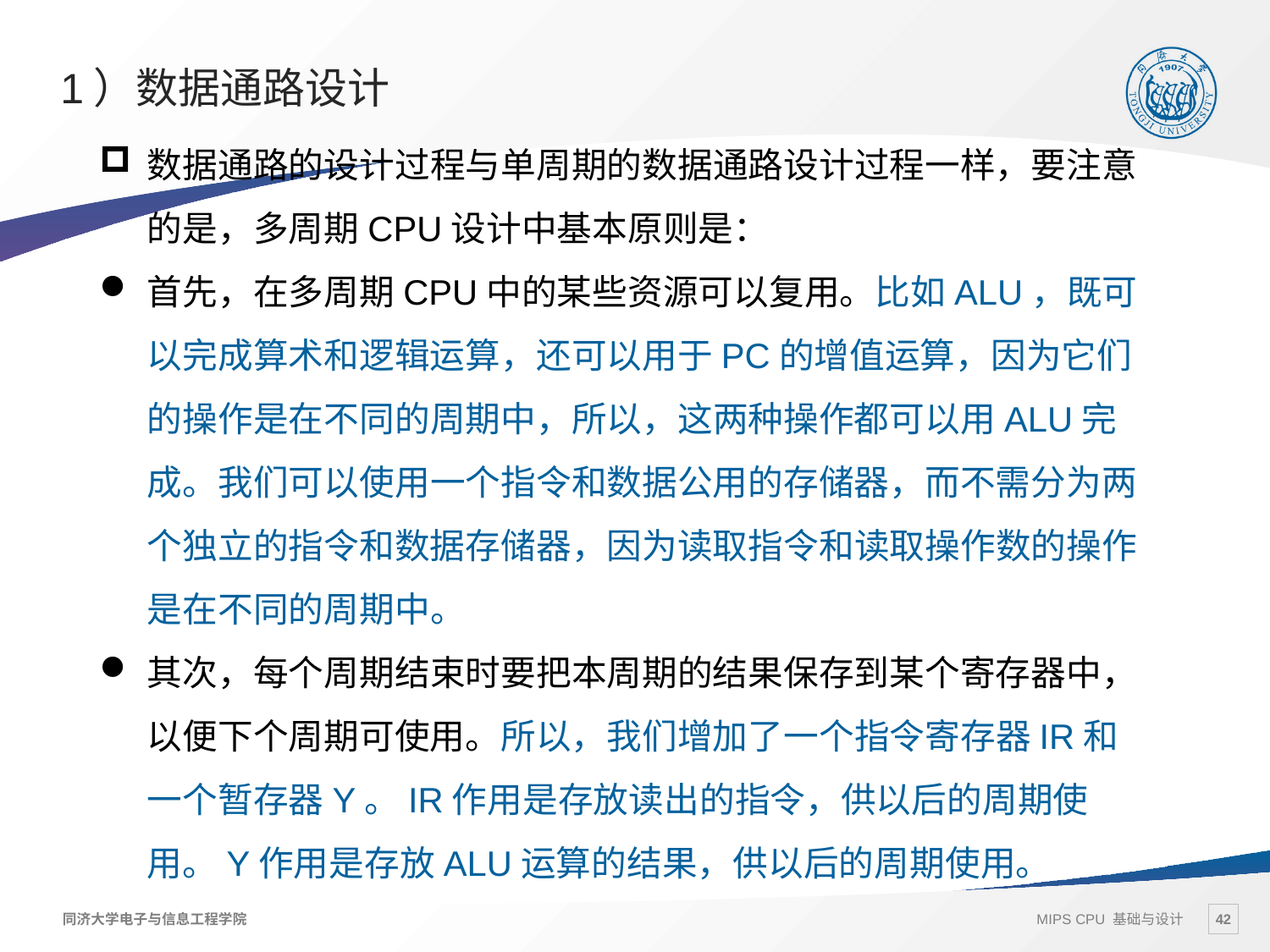

# 1）数据通路设计
数据通路的设计过程与单周期的数据通路设计过程一样，要注意的是，多周期CPU设计中基本原则是：
首先，在多周期CPU中的某些资源可以复用。比如ALU，既可以完成算术和逻辑运算，还可以用于PC的增值运算，因为它们的操作是在不同的周期中，所以，这两种操作都可以用ALU完成。我们可以使用一个指令和数据公用的存储器，而不需分为两个独立的指令和数据存储器，因为读取指令和读取操作数的操作是在不同的周期中。
其次，每个周期结束时要把本周期的结果保存到某个寄存器中，以便下个周期可使用。所以，我们增加了一个指令寄存器IR和一个暂存器Y。IR作用是存放读出的指令，供以后的周期使用。Y作用是存放ALU运算的结果，供以后的周期使用。